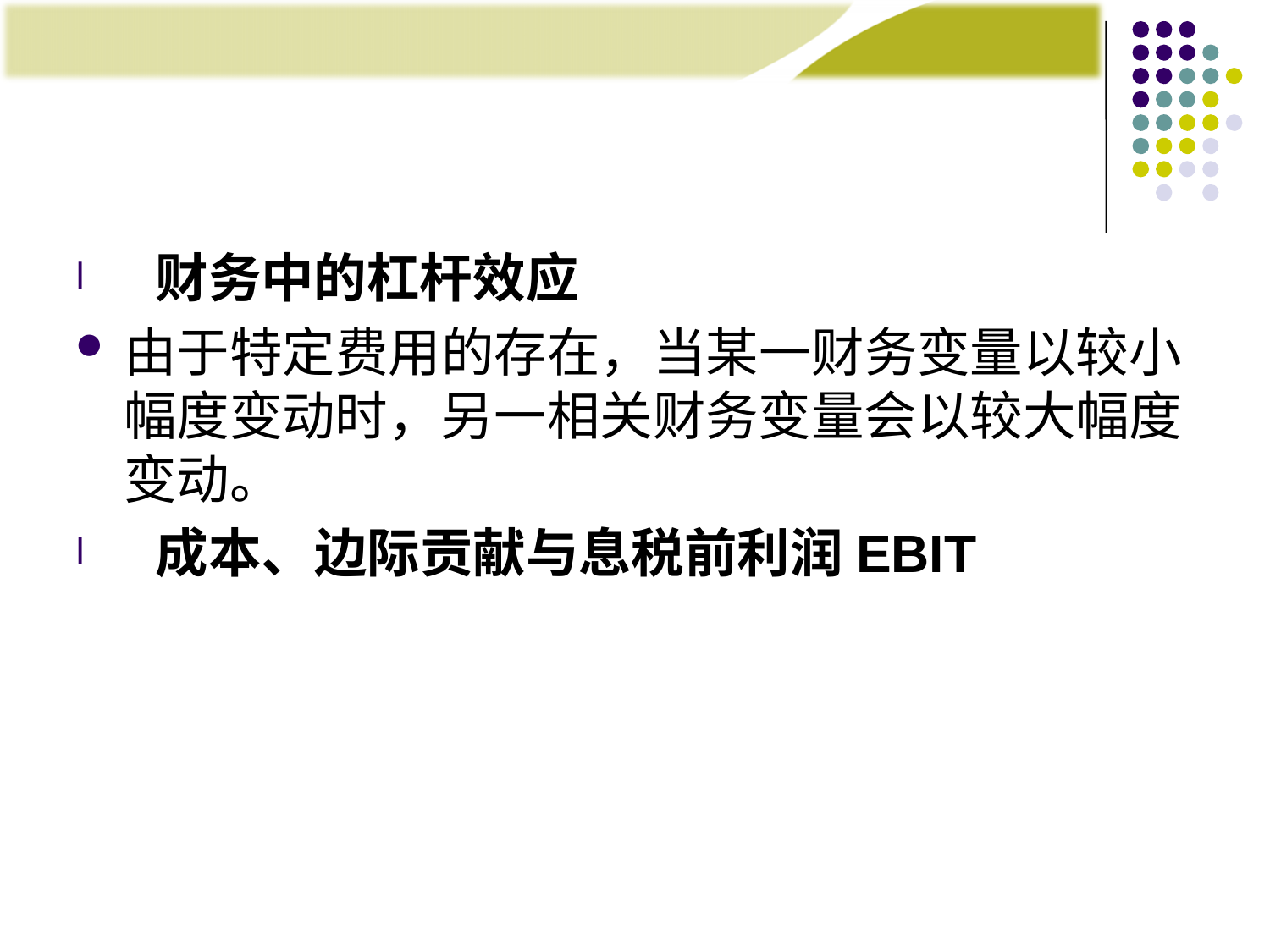

#
财务中的杠杆效应
由于特定费用的存在，当某一财务变量以较小幅度变动时，另一相关财务变量会以较大幅度变动。
成本、边际贡献与息税前利润EBIT